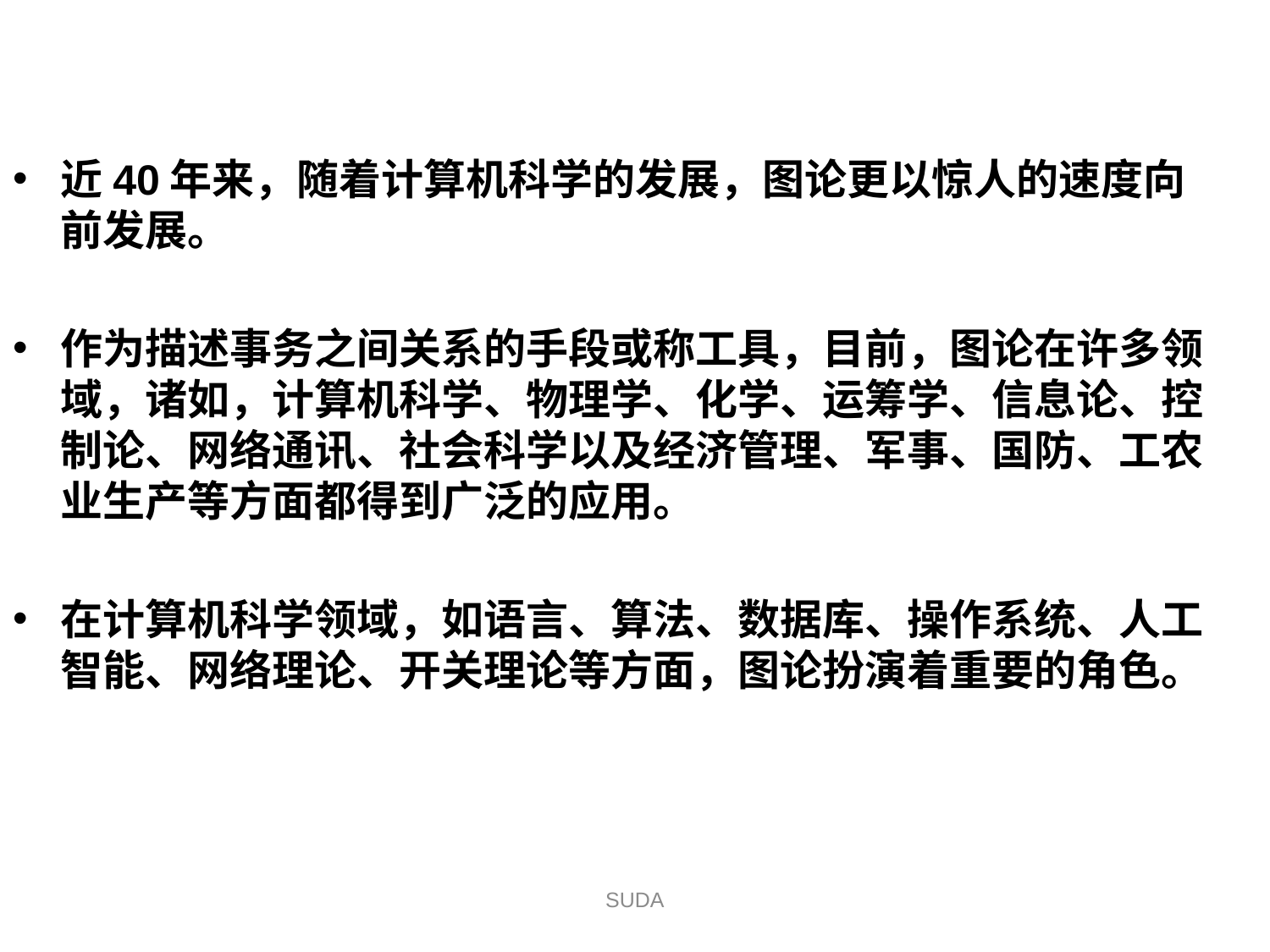

近40年来，随着计算机科学的发展，图论更以惊人的速度向前发展。

作为描述事务之间关系的手段或称工具，目前，图论在许多领域，诸如，计算机科学、物理学、化学、运筹学、信息论、控制论、网络通讯、社会科学以及经济管理、军事、国防、工农业生产等方面都得到广泛的应用。

在计算机科学领域，如语言、算法、数据库、操作系统、人工智能、网络理论、开关理论等方面，图论扮演着重要的角色。
SUDA